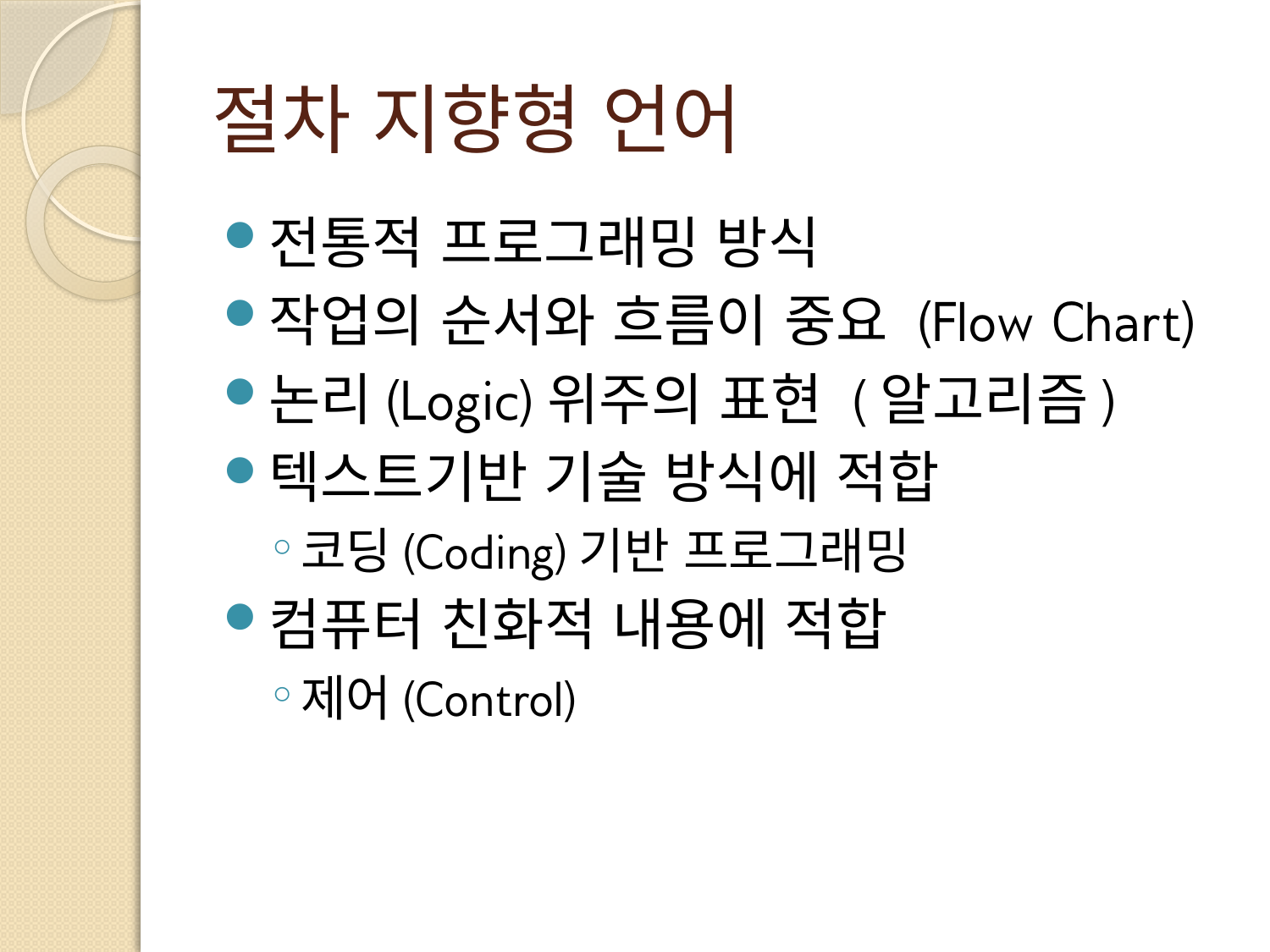

# 절차 지향형 언어
전통적 프로그래밍 방식
작업의 순서와 흐름이 중요 (Flow Chart)
논리(Logic)위주의 표현 (알고리즘)
텍스트기반 기술 방식에 적합
코딩(Coding)기반 프로그래밍
컴퓨터 친화적 내용에 적합
제어(Control)